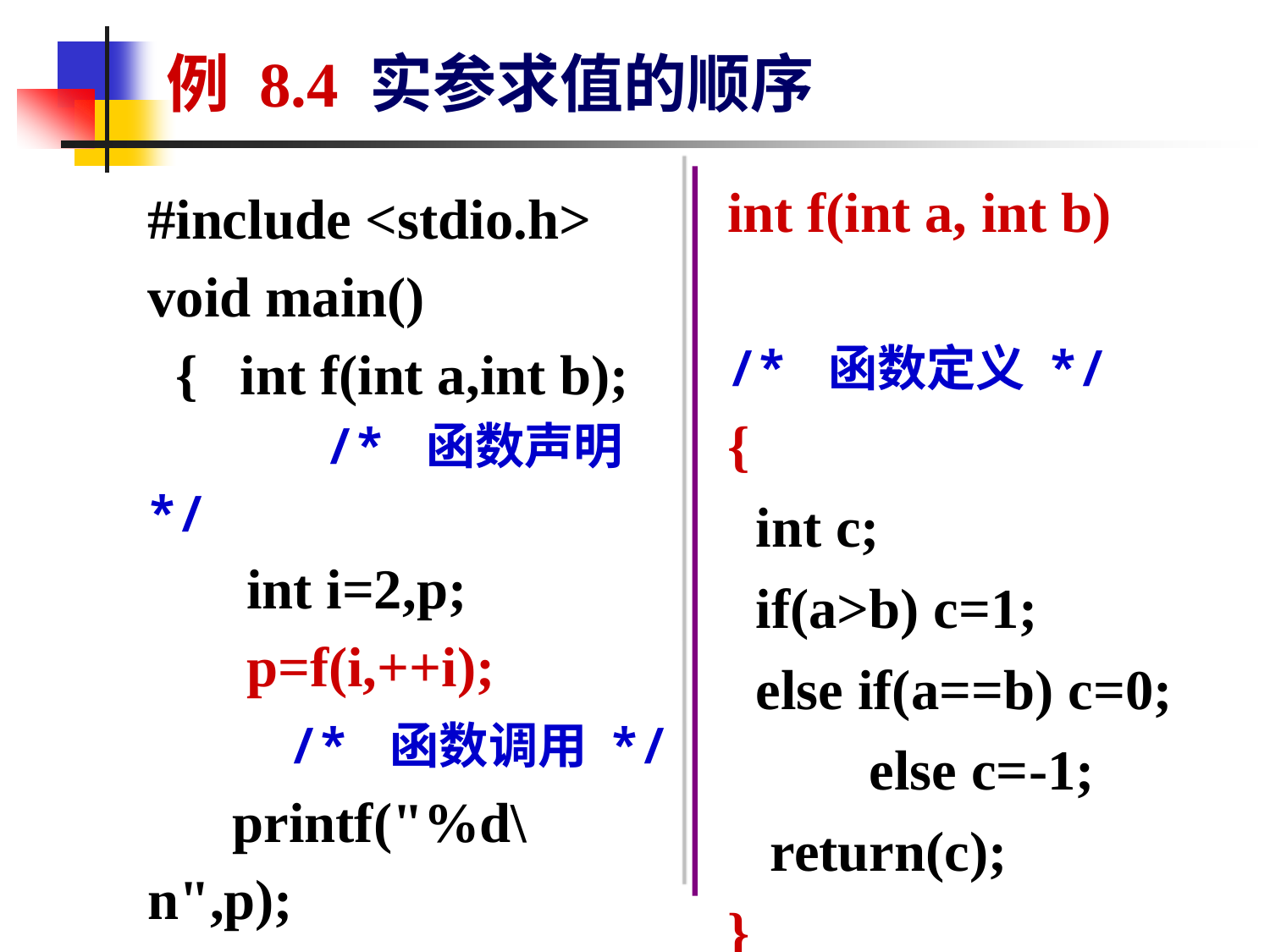

例 8.4 实参求值的顺序
int f(int a, int b)
/* 函数定义 */
{
  int c;
  if(a>b) c=1;
  else if(a==b) c=0;
          else c=-1;
   return(c);
}
#include <stdio.h>
void main()
  {   int f(int a,int b);
      /* 函数声明 */
       int i=2,p;
       p=f(i,++i);
          /* 函数调用 */
      printf("%d\n",p);
  }